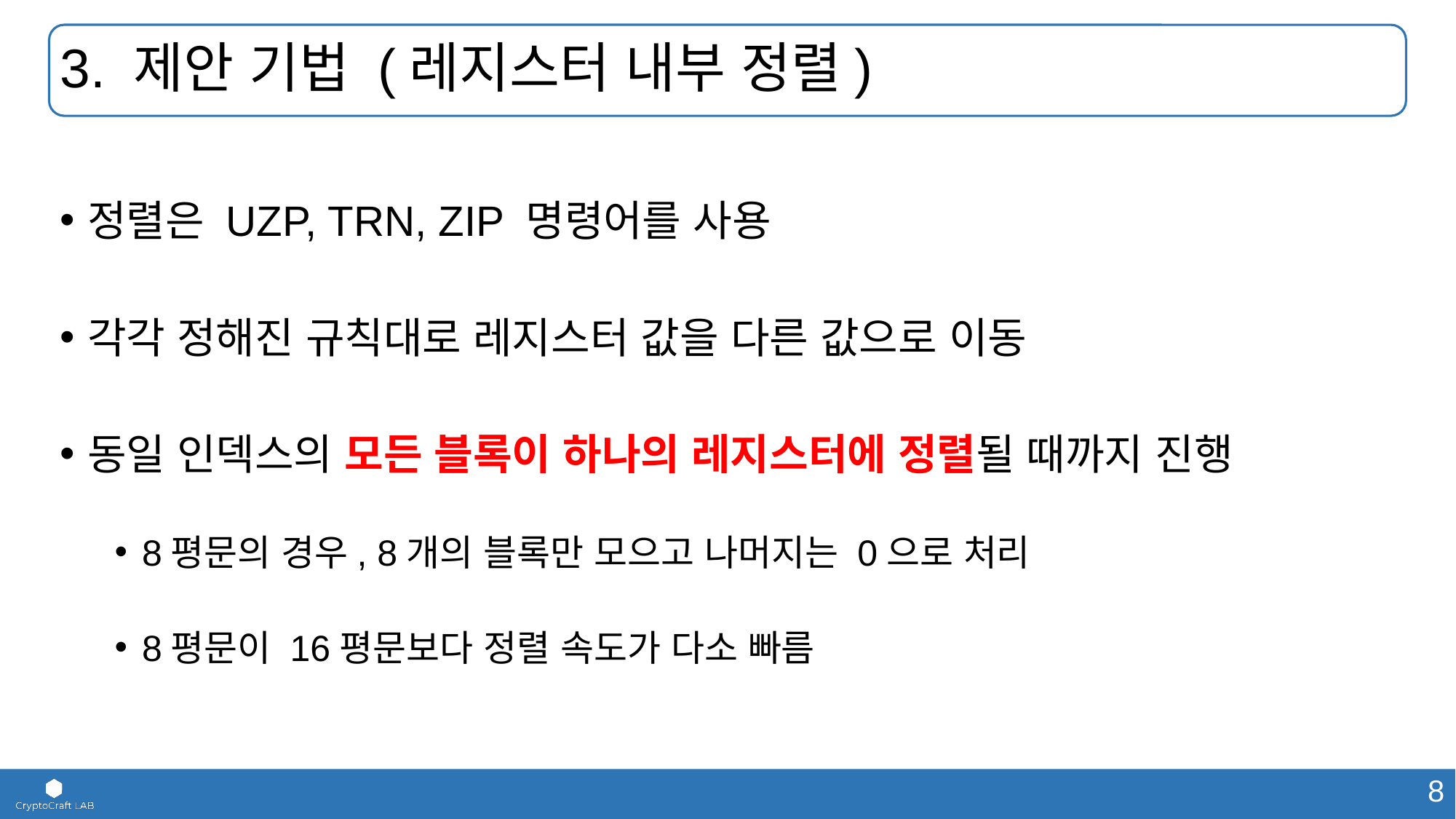

# 3. 제안 기법 (레지스터 내부 정렬)
정렬은 UZP, TRN, ZIP 명령어를 사용
각각 정해진 규칙대로 레지스터 값을 다른 값으로 이동
동일 인덱스의 모든 블록이 하나의 레지스터에 정렬될 때까지 진행
8평문의 경우, 8개의 블록만 모으고 나머지는 0으로 처리
8평문이 16평문보다 정렬 속도가 다소 빠름